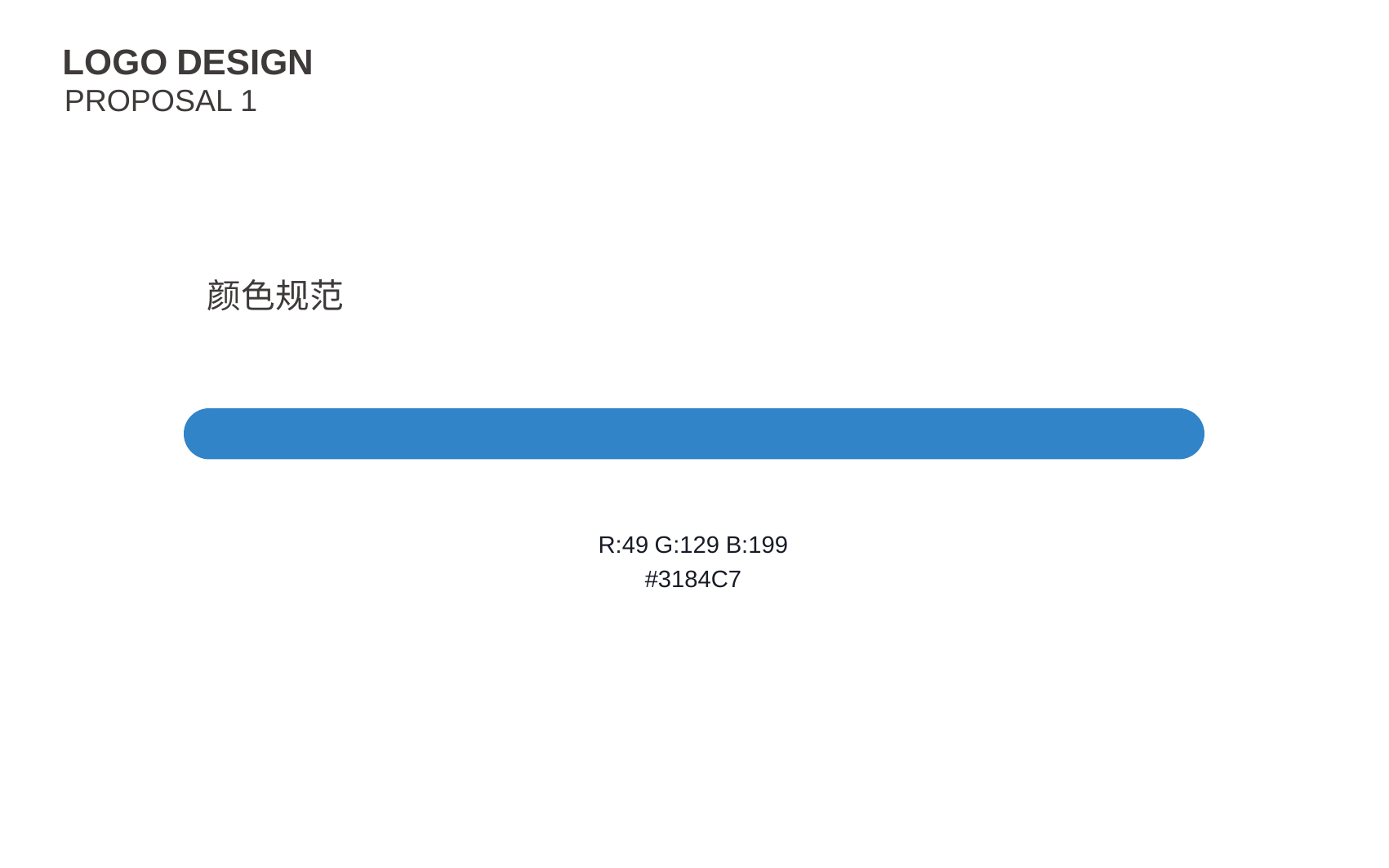

LOGO DESIGN
PROPOSAL 1
颜色规范

R:49 G:129 B:199
#3184C7